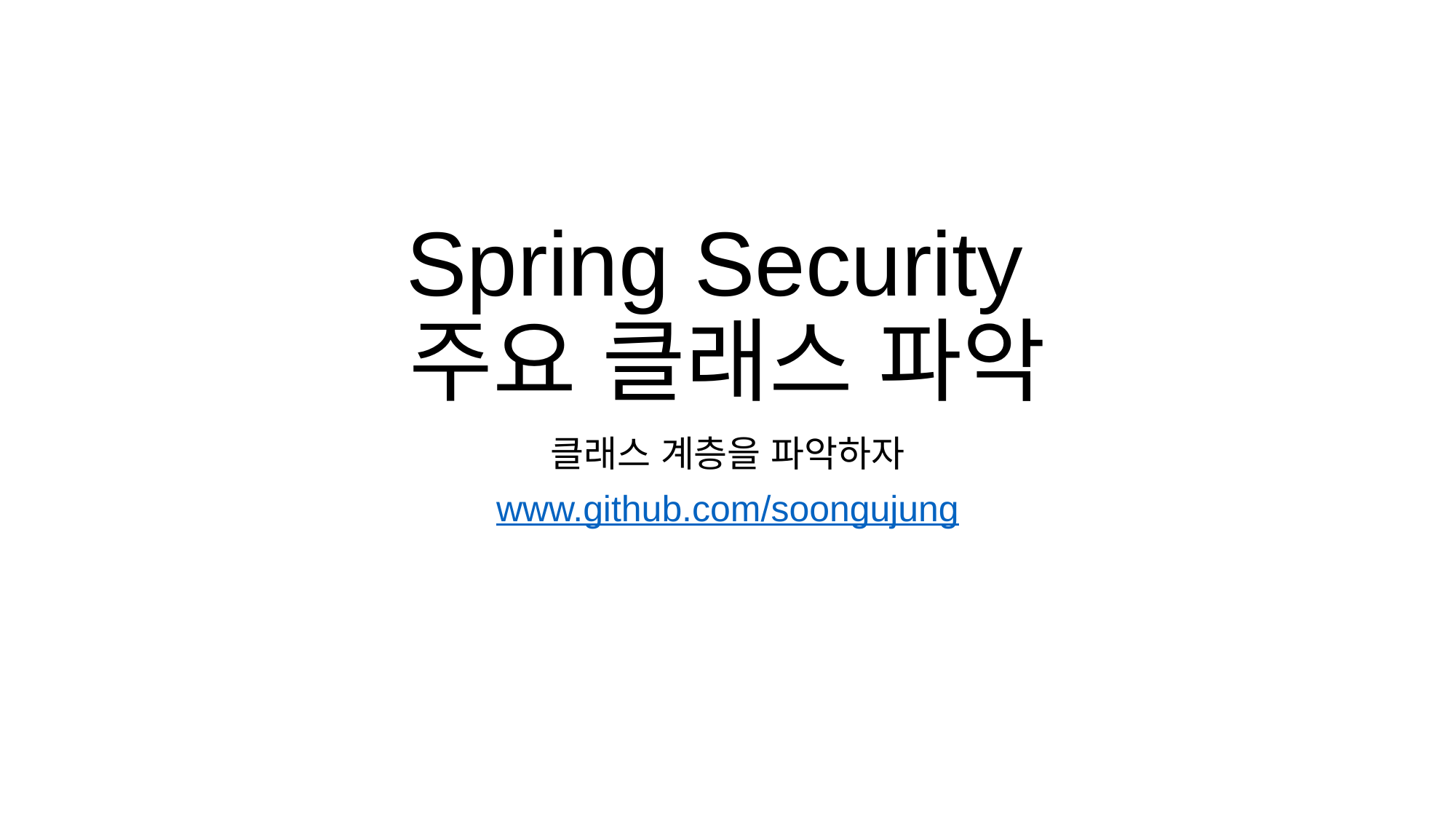

# Spring Security 주요 클래스 파악
클래스 계층을 파악하자
www.github.com/soongujung